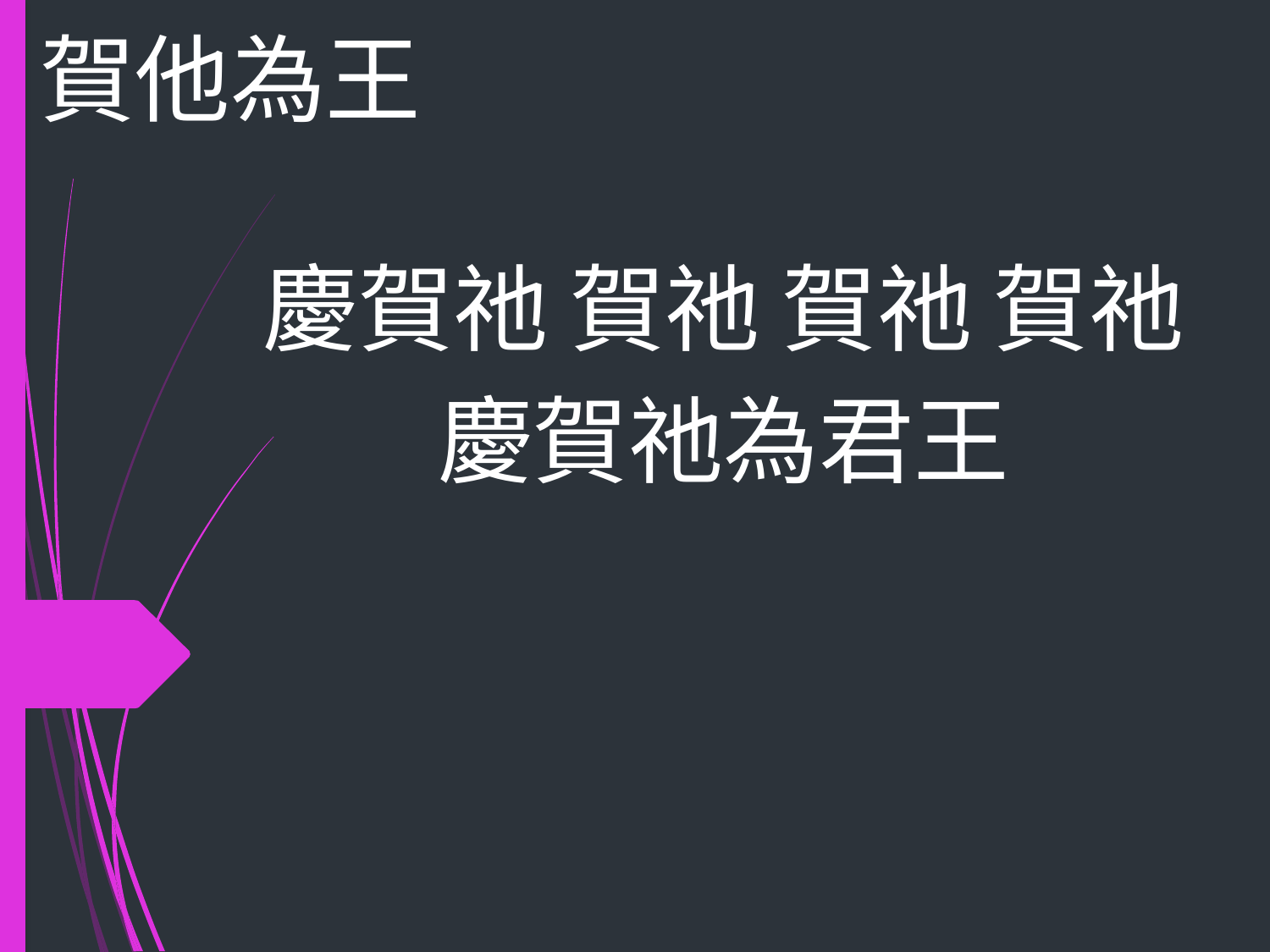

# 賀他為王
慶賀祂 賀祂 賀祂 賀祂
慶賀祂為君王